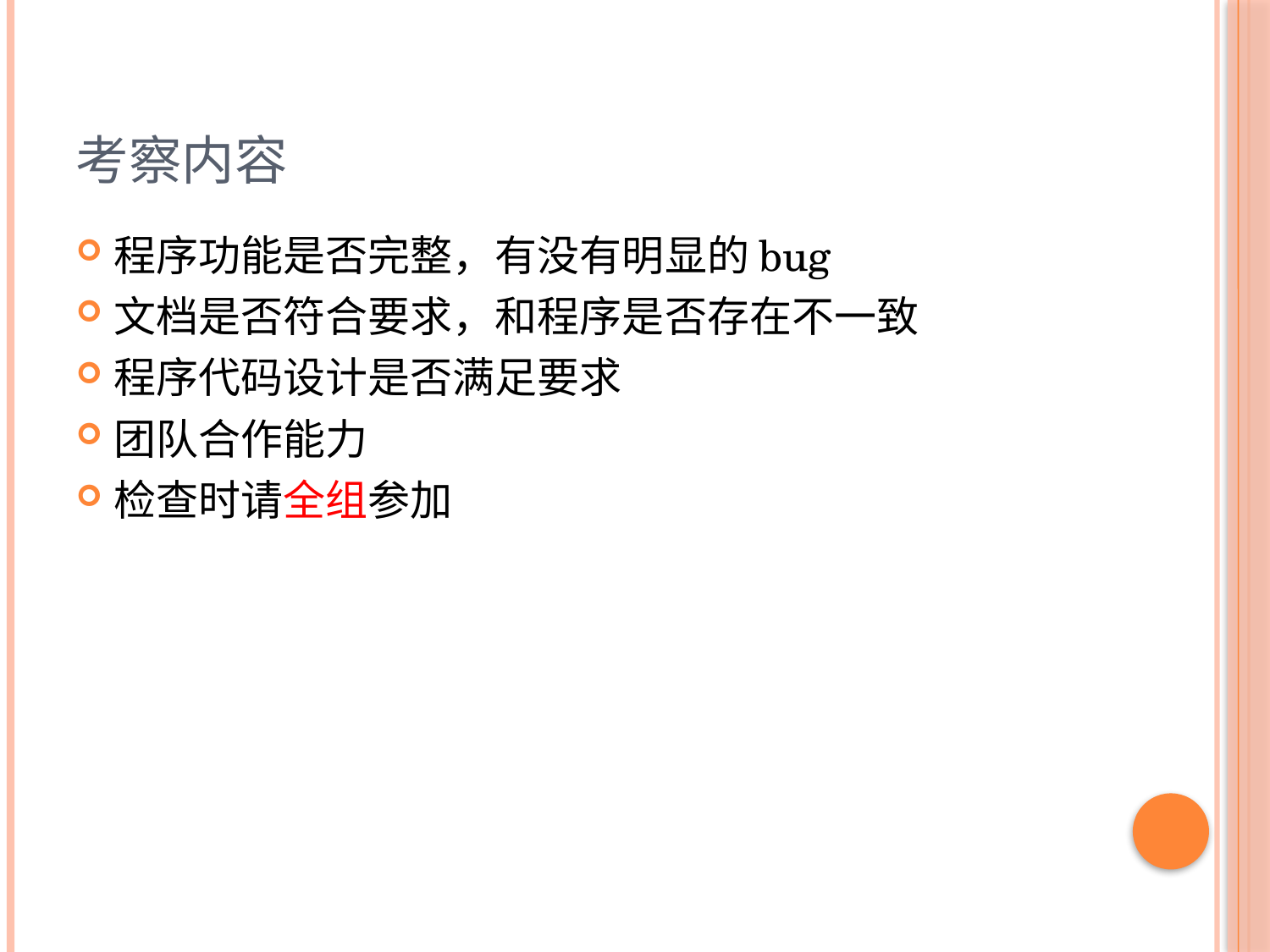

# 考察内容
程序功能是否完整，有没有明显的bug
文档是否符合要求，和程序是否存在不一致
程序代码设计是否满足要求
团队合作能力
检查时请全组参加